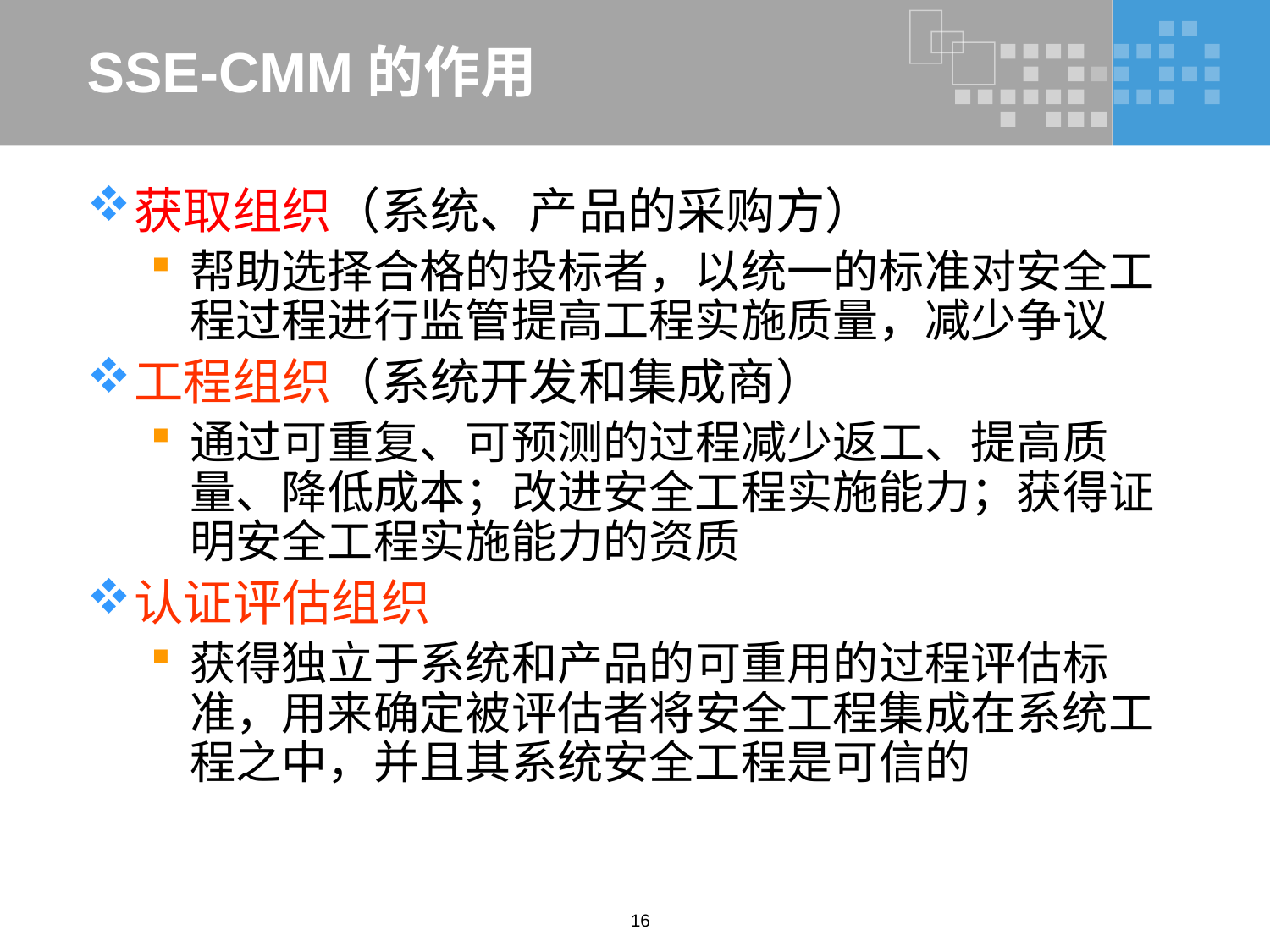

# SSE-CMM的作用
获取组织（系统、产品的采购方）
帮助选择合格的投标者，以统一的标准对安全工程过程进行监管提高工程实施质量，减少争议
工程组织（系统开发和集成商）
通过可重复、可预测的过程减少返工、提高质量、降低成本；改进安全工程实施能力；获得证明安全工程实施能力的资质
认证评估组织
获得独立于系统和产品的可重用的过程评估标准，用来确定被评估者将安全工程集成在系统工程之中，并且其系统安全工程是可信的
16